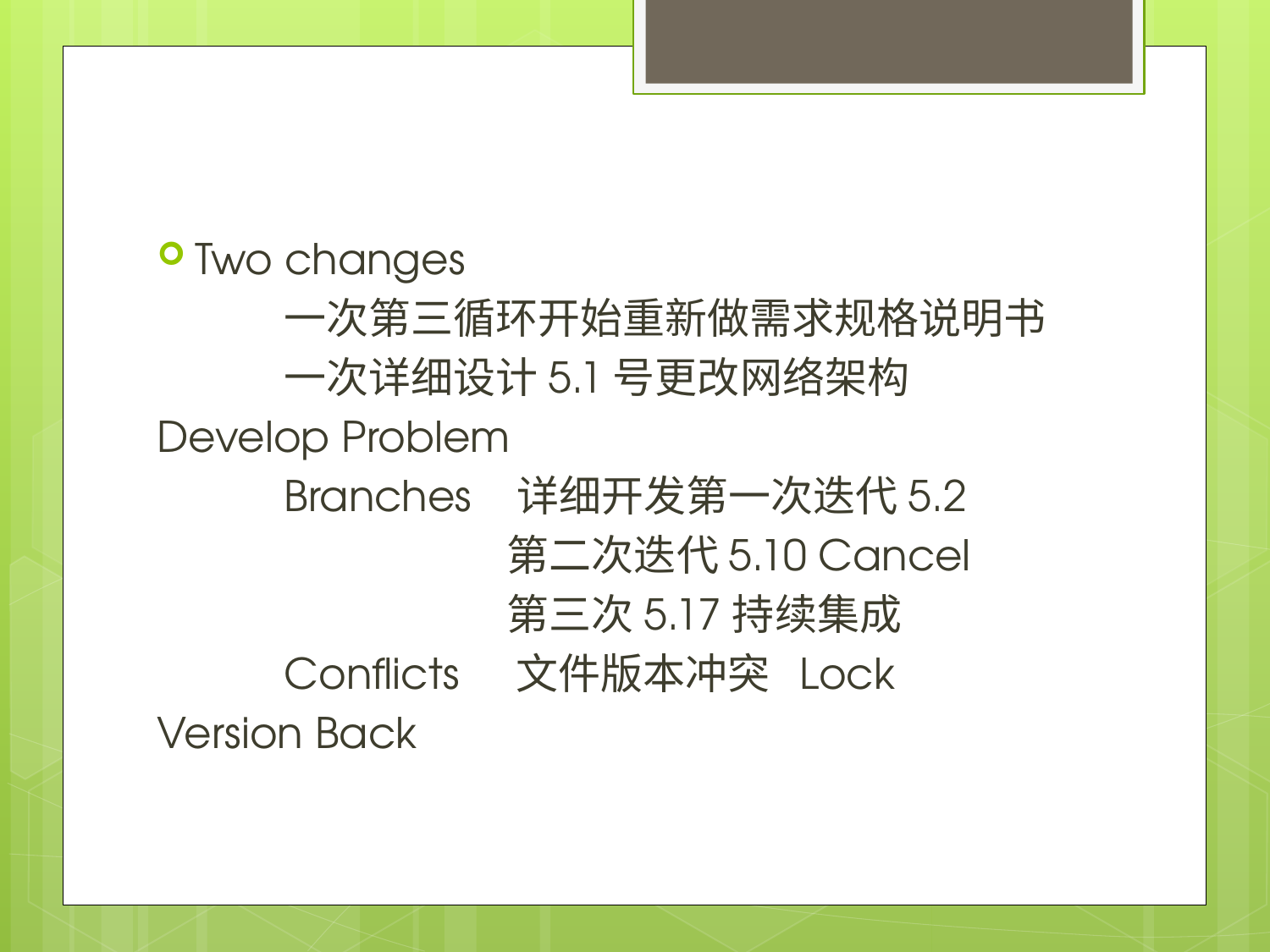

#
Two changes
	一次第三循环开始重新做需求规格说明书
	一次详细设计5.1号更改网络架构
Develop Problem
	Branches   详细开发第一次迭代5.2
		         第二次迭代5.10 Cancel
		         第三次5.17持续集成
	Conflicts    文件版本冲突  Lock
Version Back